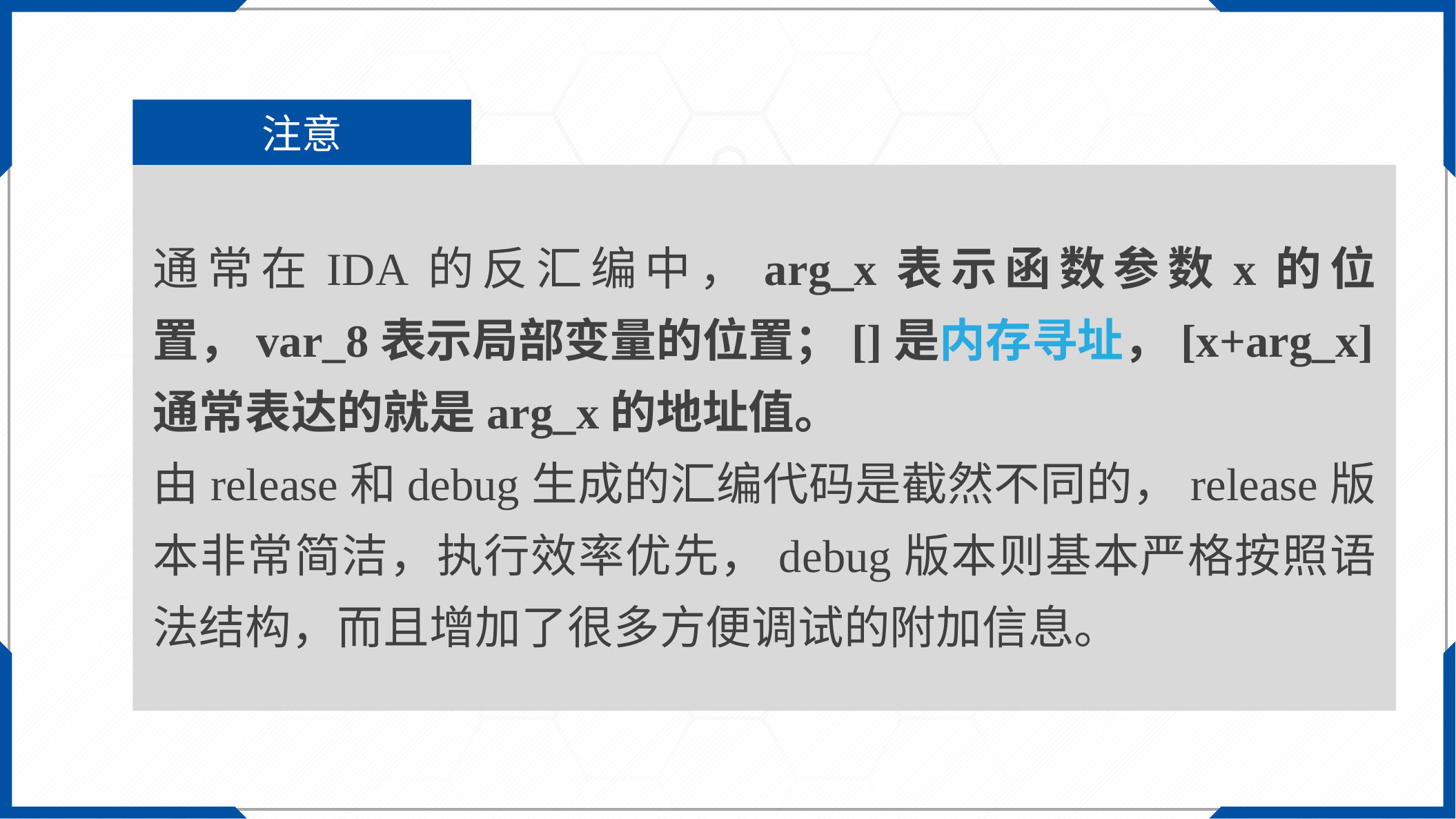

注意
通常在IDA的反汇编中，arg_x表示函数参数x的位置，var_8表示局部变量的位置；[]是内存寻址，[x+arg_x]通常表达的就是arg_x的地址值。
由release和debug生成的汇编代码是截然不同的，release版本非常简洁，执行效率优先，debug版本则基本严格按照语法结构，而且增加了很多方便调试的附加信息。